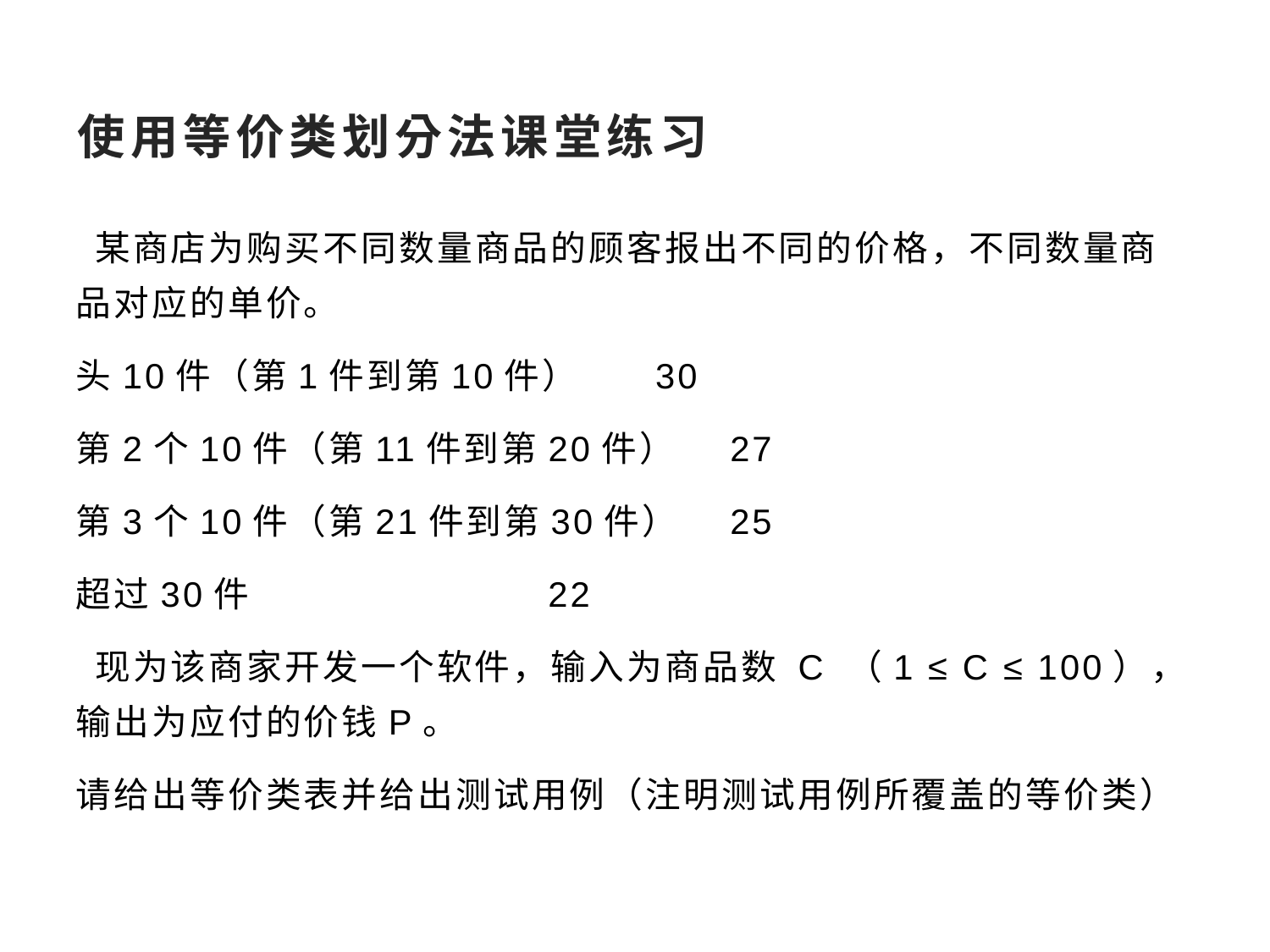

# 使用等价类划分法课堂练习
 某商店为购买不同数量商品的顾客报出不同的价格，不同数量商品对应的单价。
头10件（第1件到第10件）	      30
第2个10件（第11件到第20件）	 27
第3个10件（第21件到第30件）	 25
超过30件	                    22
 现为该商家开发一个软件，输入为商品数 C （1 ≤ C ≤ 100），输出为应付的价钱P。
请给出等价类表并给出测试用例（注明测试用例所覆盖的等价类）